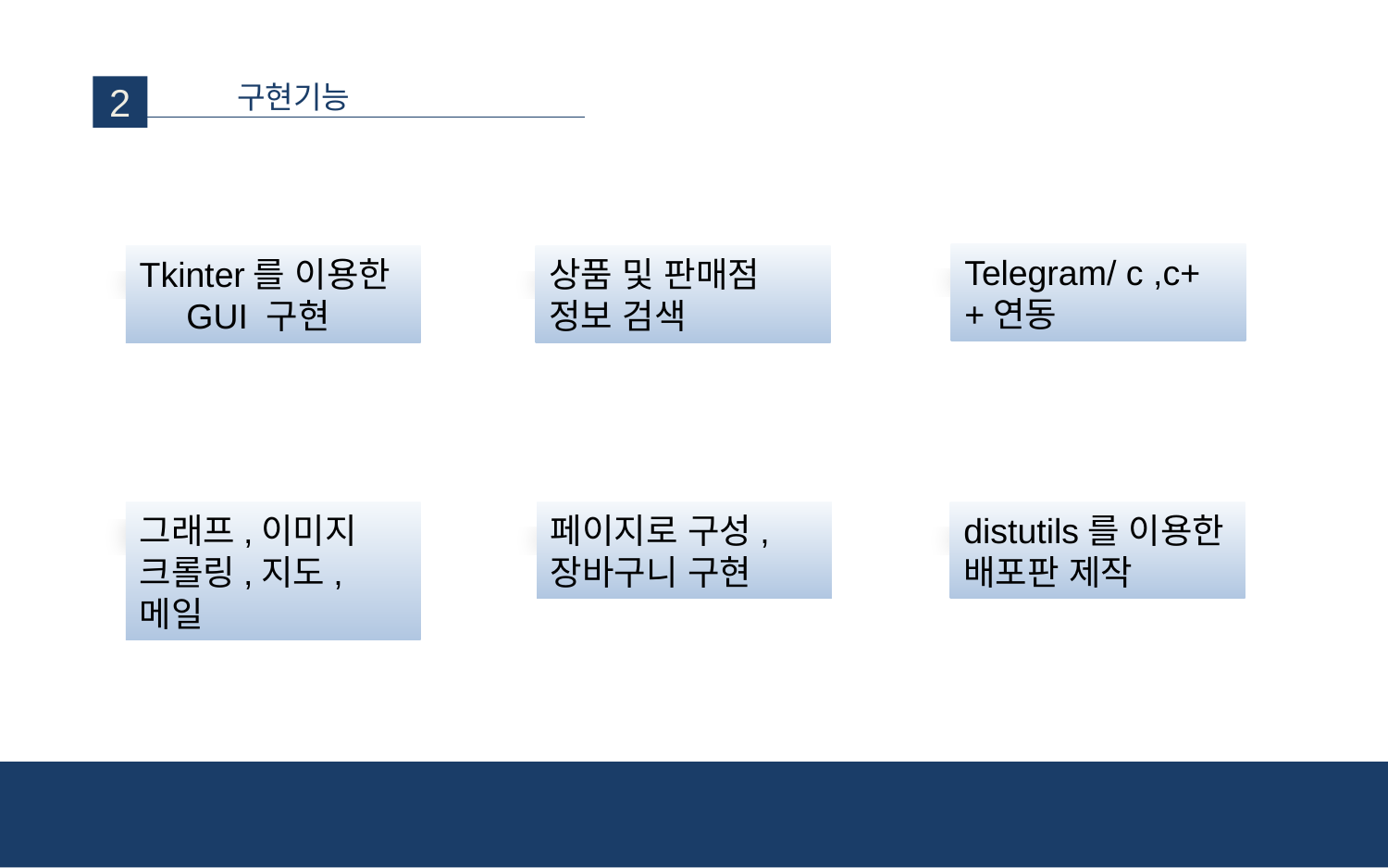

구현기능
2
Telegram/ c ,c++연동
Tkinter를 이용한      GUI 구현
상품 및 판매점
정보 검색
그래프,이미지 크롤링,지도,메일
페이지로 구성,
장바구니 구현
distutils를 이용한
배포판 제작